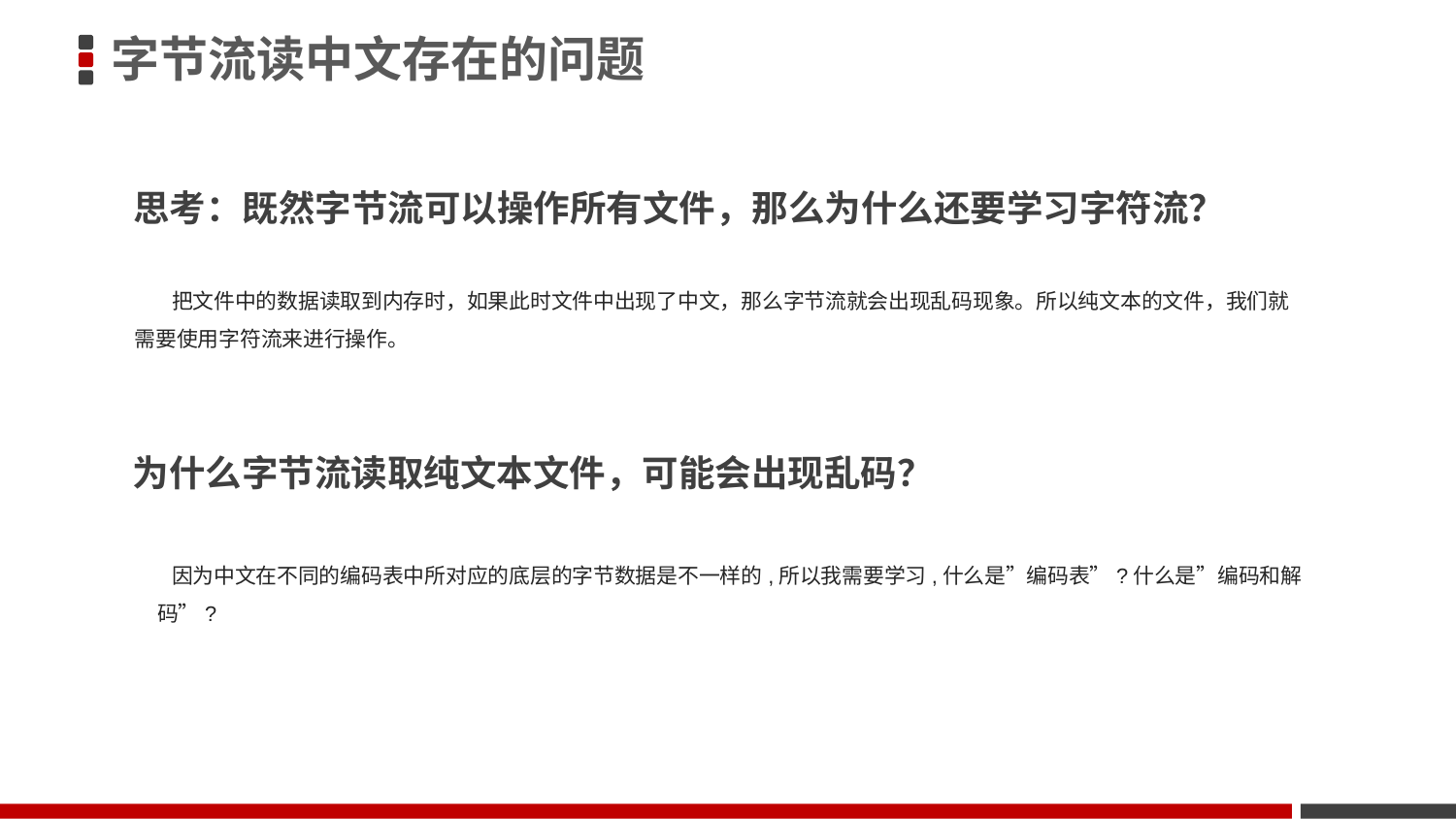

字节流读中文存在的问题
思考：既然字节流可以操作所有文件，那么为什么还要学习字符流？
       把文件中的数据读取到内存时，如果此时文件中出现了中文，那么字节流就会出现乱码现象。所以纯文本的文件，我们就需要使用字符流来进行操作。
为什么字节流读取纯文本文件，可能会出现乱码？
  因为中文在不同的编码表中所对应的底层的字节数据是不一样的,所以我需要学习,什么是”编码表”?什么是”编码和解码”?